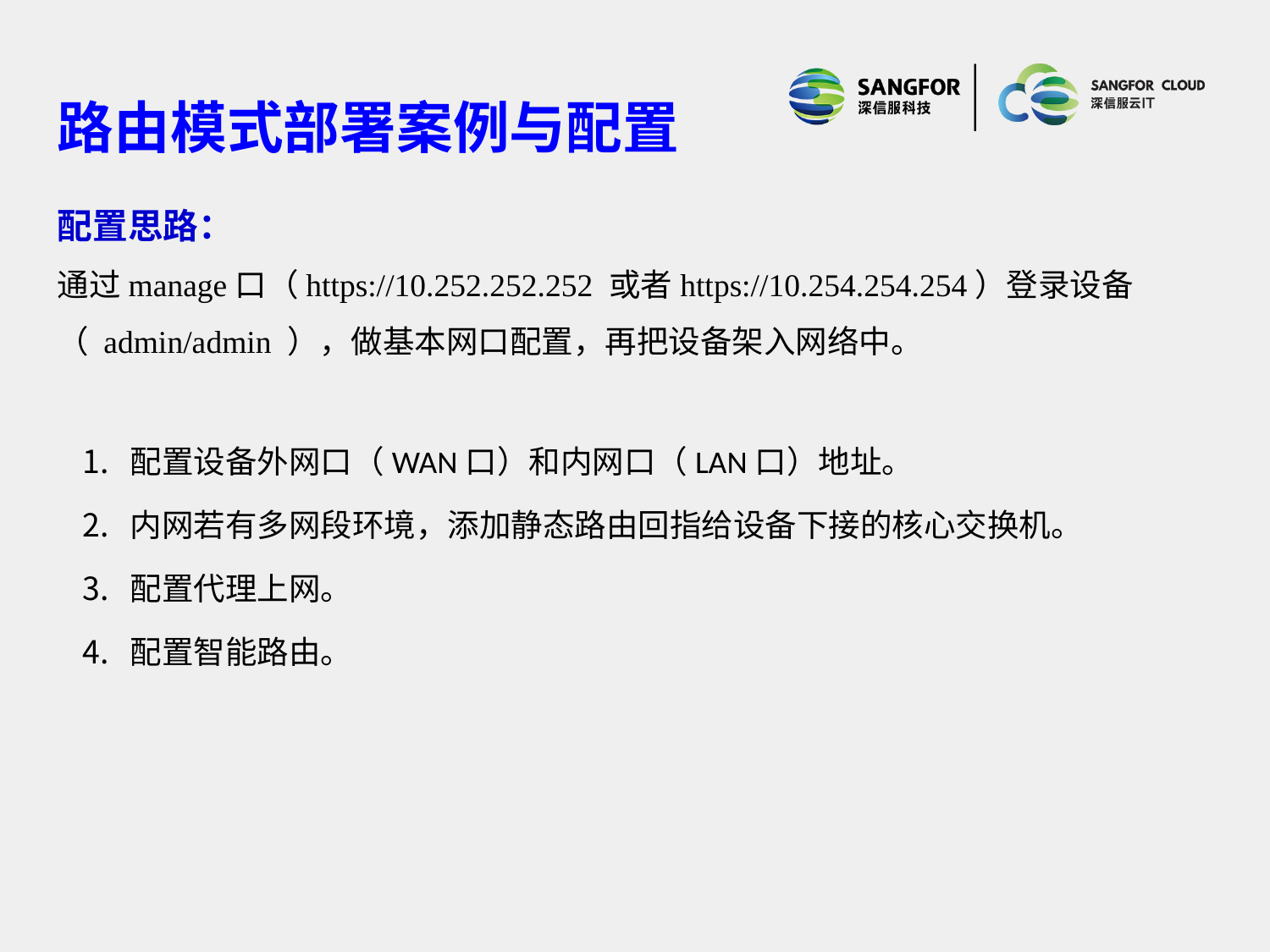

路由模式部署案例与配置
配置思路：
通过manage口（https://10.252.252.252 或者https://10.254.254.254）登录设备（ admin/admin ），做基本网口配置，再把设备架入网络中。
配置设备外网口（WAN口）和内网口（LAN口）地址。
内网若有多网段环境，添加静态路由回指给设备下接的核心交换机。
配置代理上网。
配置智能路由。